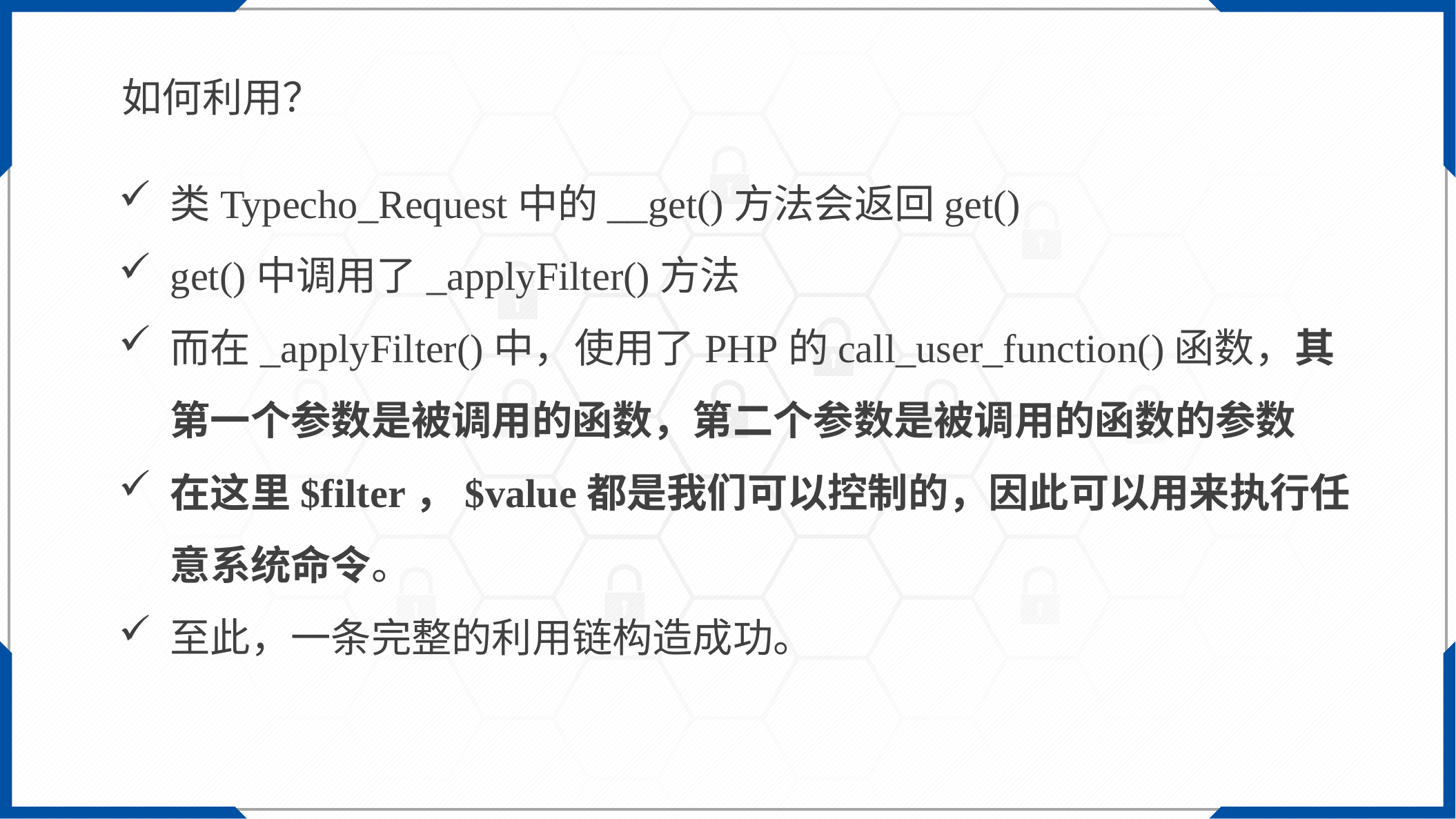

如何利用？
类Typecho_Request中的__get()方法会返回get()
get()中调用了_applyFilter()方法
而在_applyFilter()中，使用了PHP的call_user_function()函数，其第一个参数是被调用的函数，第二个参数是被调用的函数的参数
在这里$filter，$value都是我们可以控制的，因此可以用来执行任意系统命令。
至此，一条完整的利用链构造成功。